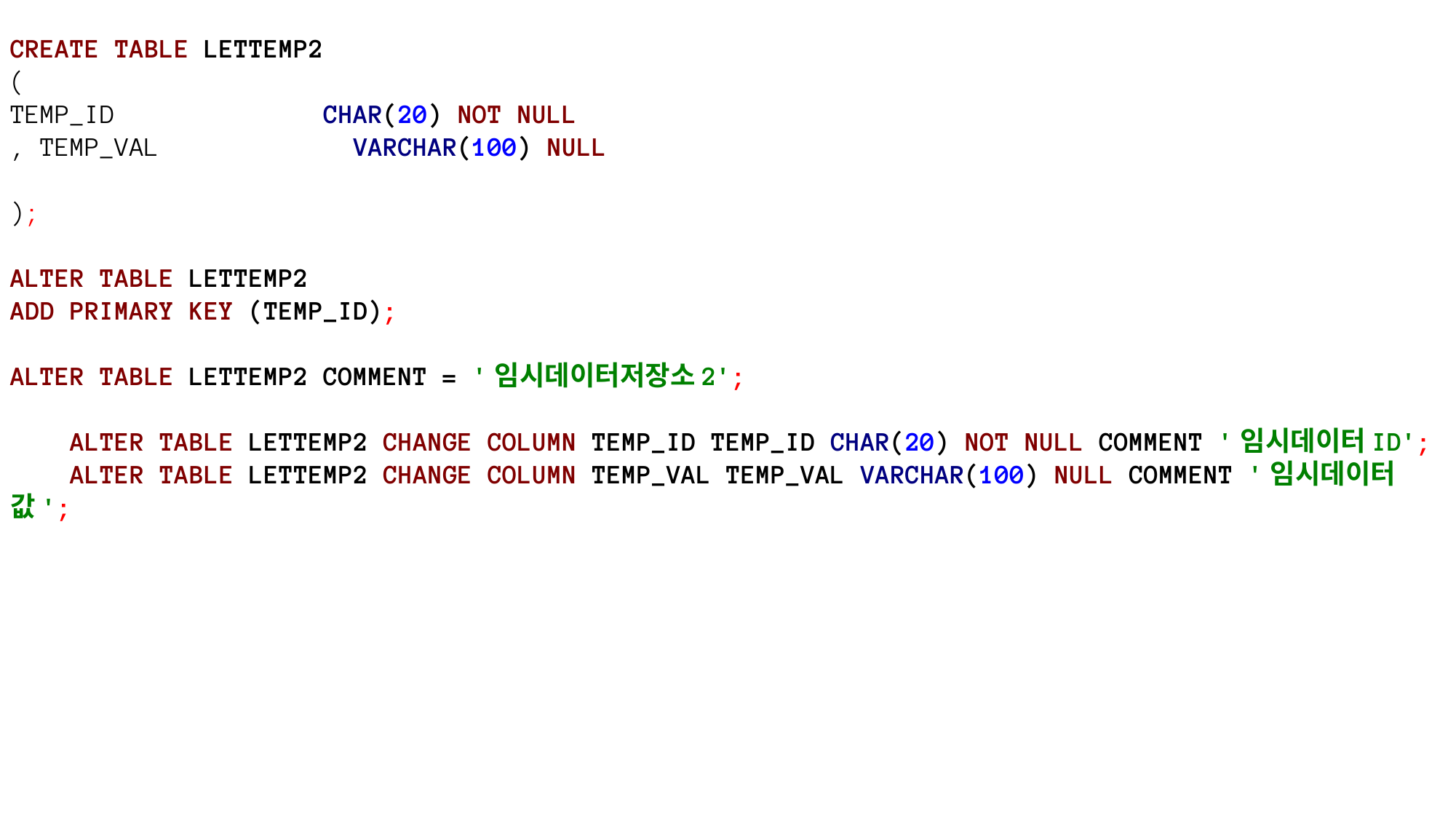

CREATE TABLE LETTEMP2
(
TEMP_ID              CHAR(20) NOT NULL
, TEMP_VAL             VARCHAR(100) NULL

);

ALTER TABLE LETTEMP2
ADD PRIMARY KEY (TEMP_ID);

ALTER TABLE LETTEMP2 COMMENT = '임시데이터저장소2';

    ALTER TABLE LETTEMP2 CHANGE COLUMN TEMP_ID TEMP_ID CHAR(20) NOT NULL COMMENT '임시데이터ID';
    ALTER TABLE LETTEMP2 CHANGE COLUMN TEMP_VAL TEMP_VAL VARCHAR(100) NULL COMMENT '임시데이터값';